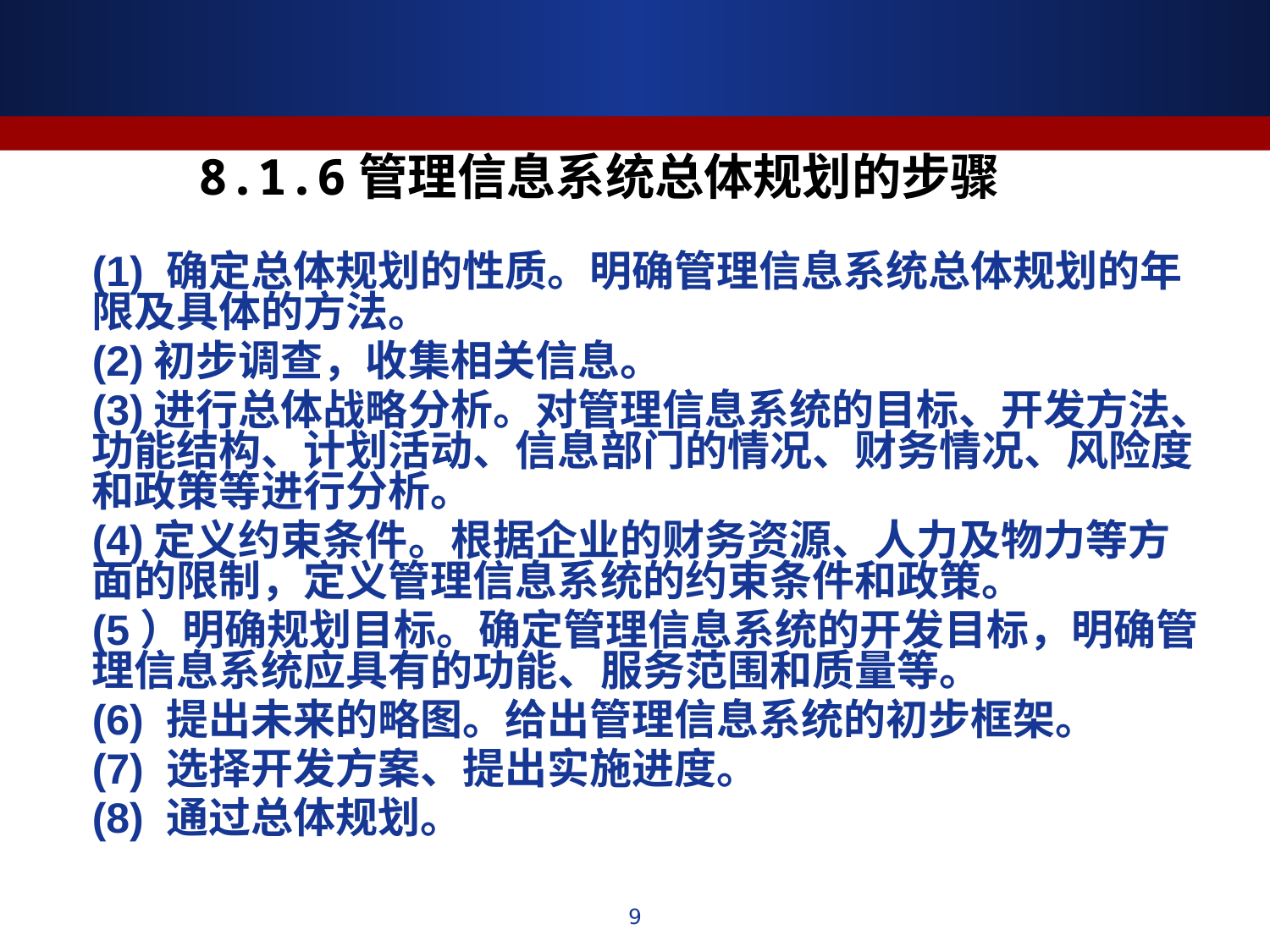

# 8.1.6管理信息系统总体规划的步骤
(1) 确定总体规划的性质。明确管理信息系统总体规划的年限及具体的方法。
(2)初步调查，收集相关信息。
(3)进行总体战略分析。对管理信息系统的目标、开发方法、功能结构、计划活动、信息部门的情况、财务情况、风险度和政策等进行分析。
(4)定义约束条件。根据企业的财务资源、人力及物力等方面的限制，定义管理信息系统的约束条件和政策。
(5）明确规划目标。确定管理信息系统的开发目标，明确管理信息系统应具有的功能、服务范围和质量等。
(6) 提出未来的略图。给出管理信息系统的初步框架。
(7) 选择开发方案、提出实施进度。
(8) 通过总体规划。

9